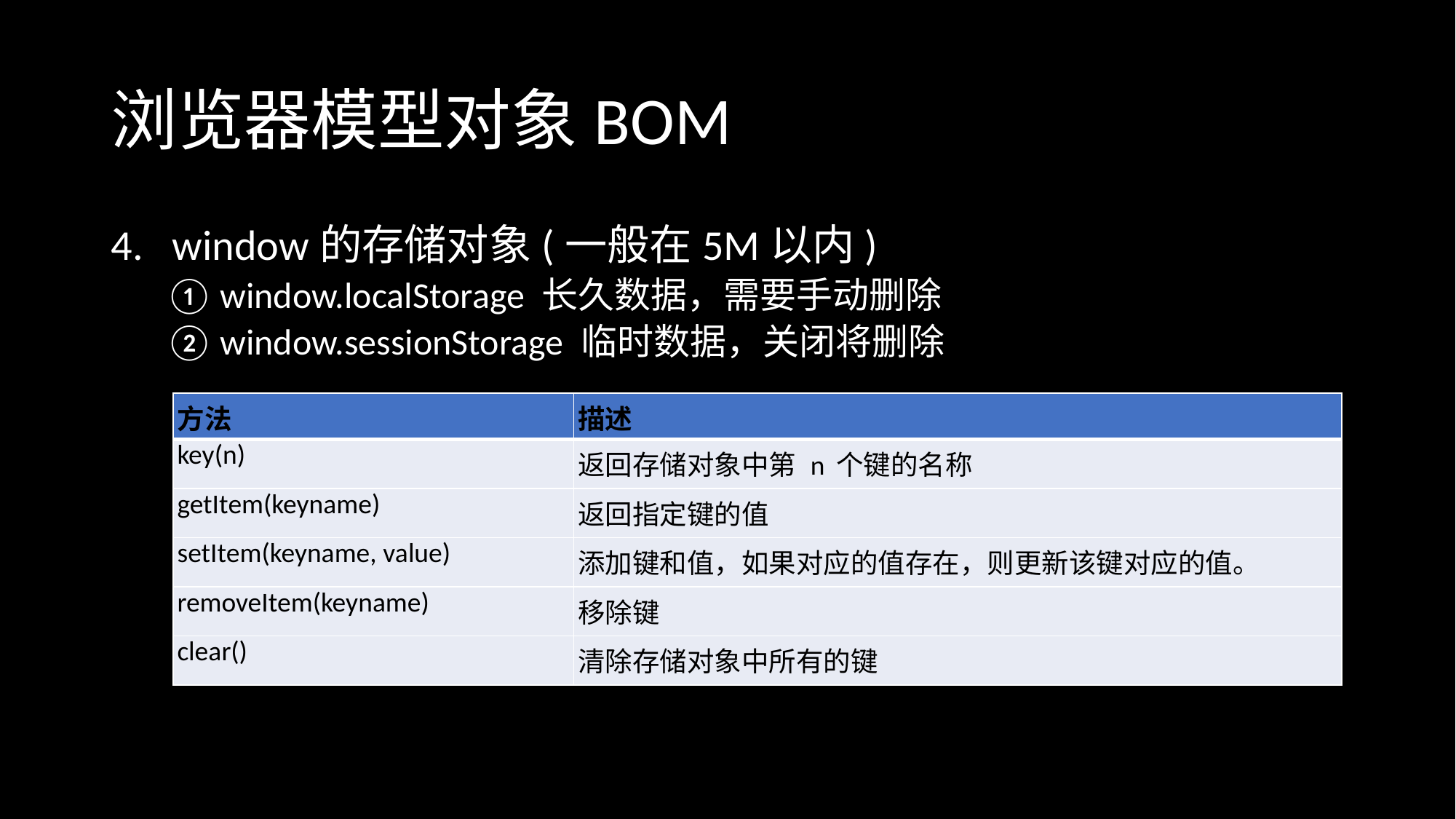

# 浏览器模型对象BOM
window的存储对象(一般在5M以内)
window.localStorage 长久数据，需要手动删除
window.sessionStorage 临时数据，关闭将删除
| 方法 | 描述 |
| --- | --- |
| key(n) | 返回存储对象中第 n 个键的名称 |
| getItem(keyname) | 返回指定键的值 |
| setItem(keyname, value) | 添加键和值，如果对应的值存在，则更新该键对应的值。 |
| removeItem(keyname) | 移除键 |
| clear() | 清除存储对象中所有的键 |